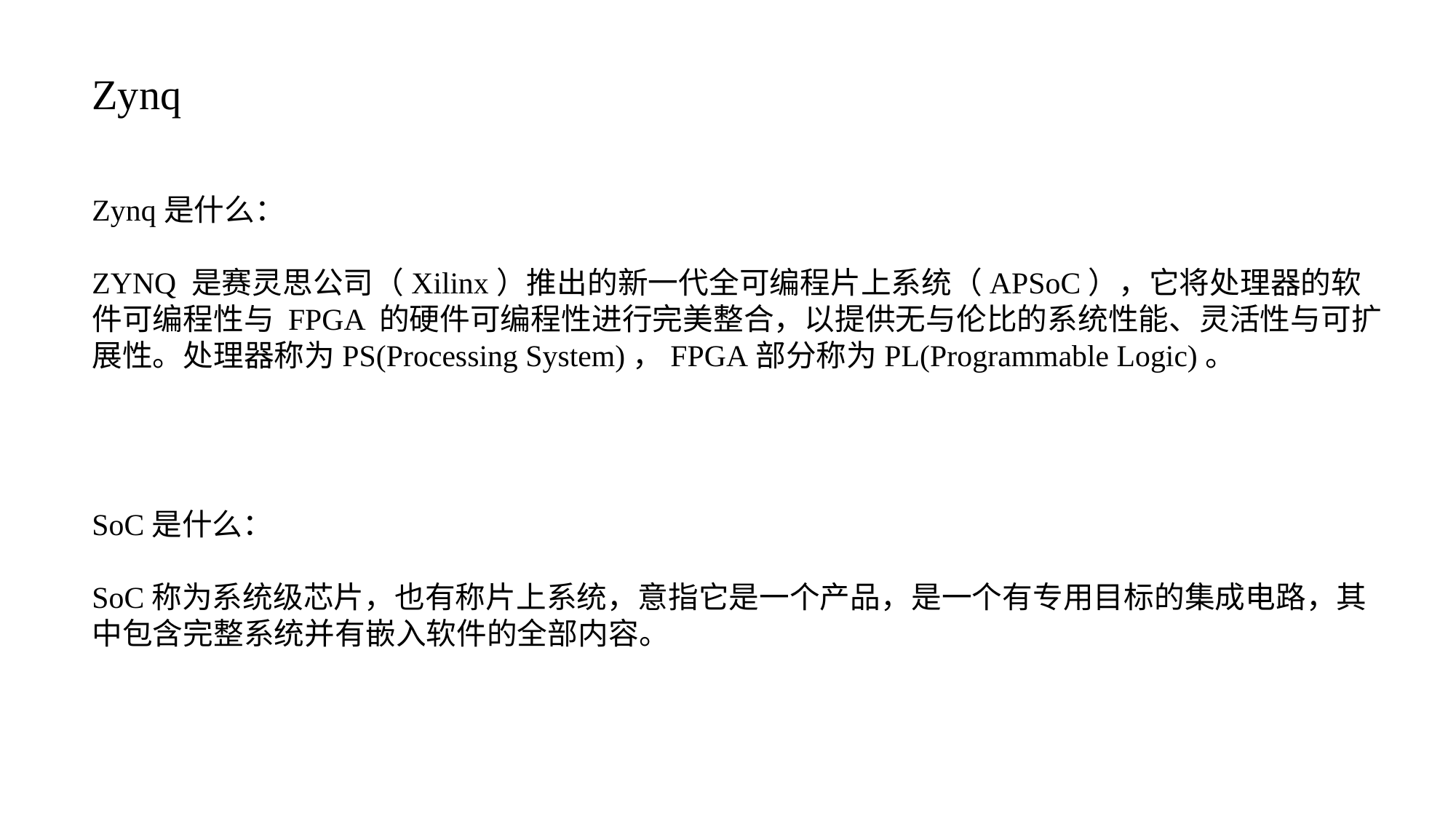

Zynq
Zynq是什么：

ZYNQ 是赛灵思公司（Xilinx）推出的新一代全可编程片上系统（APSoC），它将处理器的软件可编程性与 FPGA 的硬件可编程性进行完美整合，以提供无与伦比的系统性能、灵活性与可扩展性。处理器称为PS(Processing System)，FPGA部分称为PL(Programmable Logic)。
SoC是什么：

SoC称为系统级芯片，也有称片上系统，意指它是一个产品，是一个有专用目标的集成电路，其中包含完整系统并有嵌入软件的全部内容。